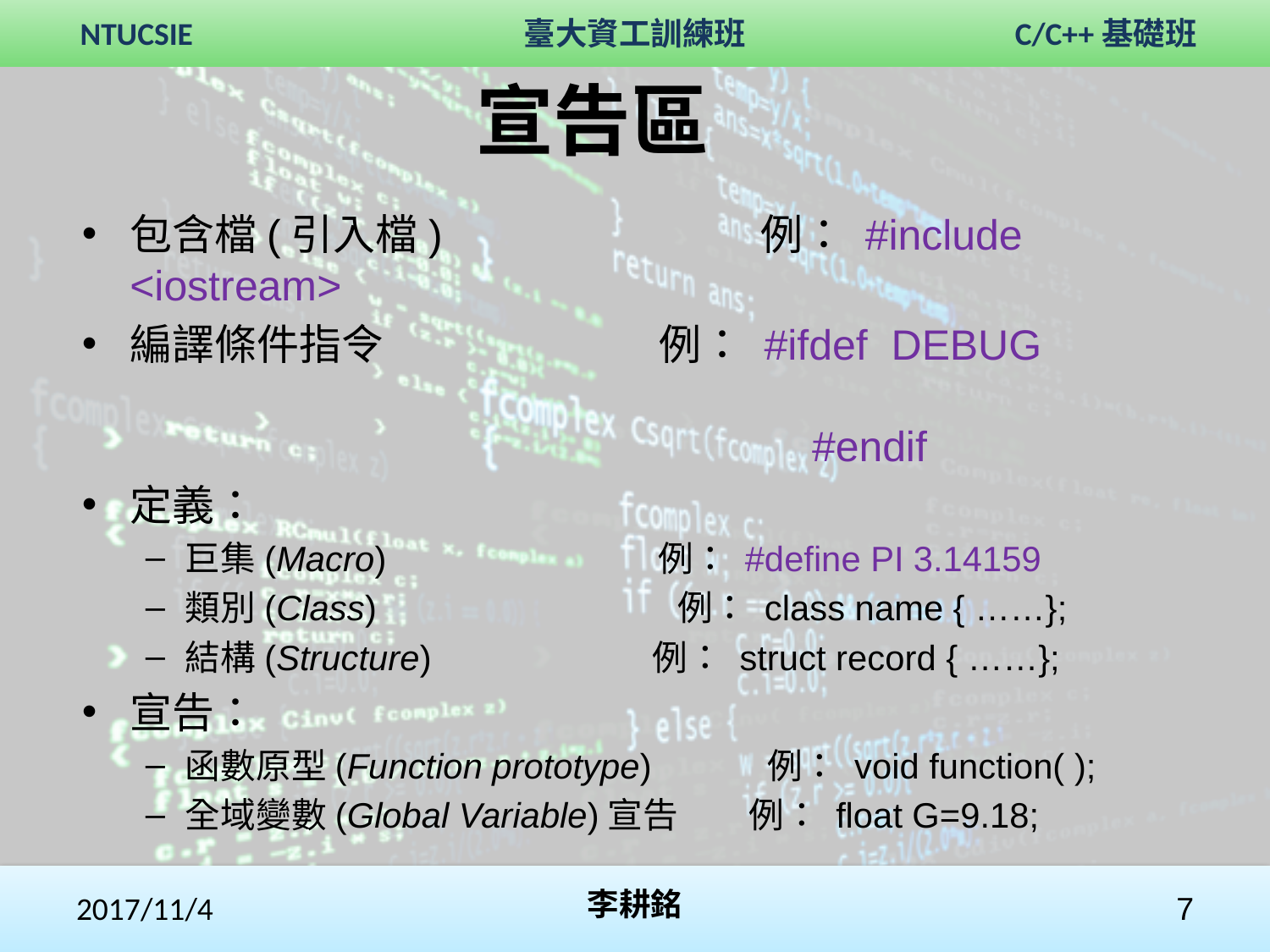

# 宣告區
包含檔(引入檔)                          例： #include <iostream>
編譯條件指令                             例： #ifdef  DEBUG
                   				    #endif
定義：
巨集(Macro)                           例： #define PI 3.14159
類別(Class)                              例： class name { ……};
結構(Structure)		        例： struct record { ……};
宣告：
函數原型(Function prototype)           例： void function( );
全域變數(Global Variable)宣告         例： float G=9.18;

2017/11/4
李耕銘
7